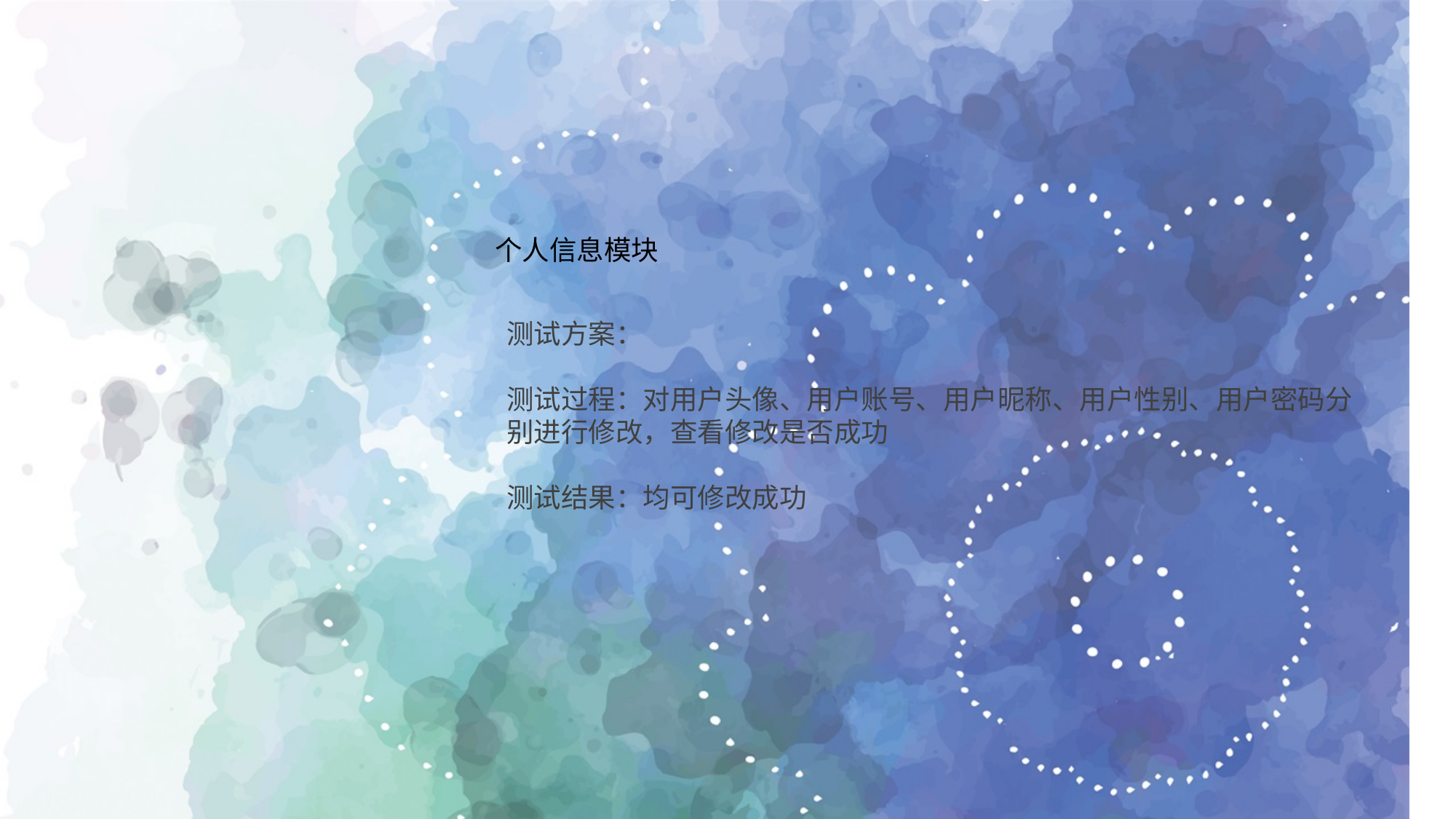

个人信息模块
测试方案：

测试过程：对用户头像、用户账号、用户昵称、用户性别、用户密码分别进行修改，查看修改是否成功

测试结果：均可修改成功